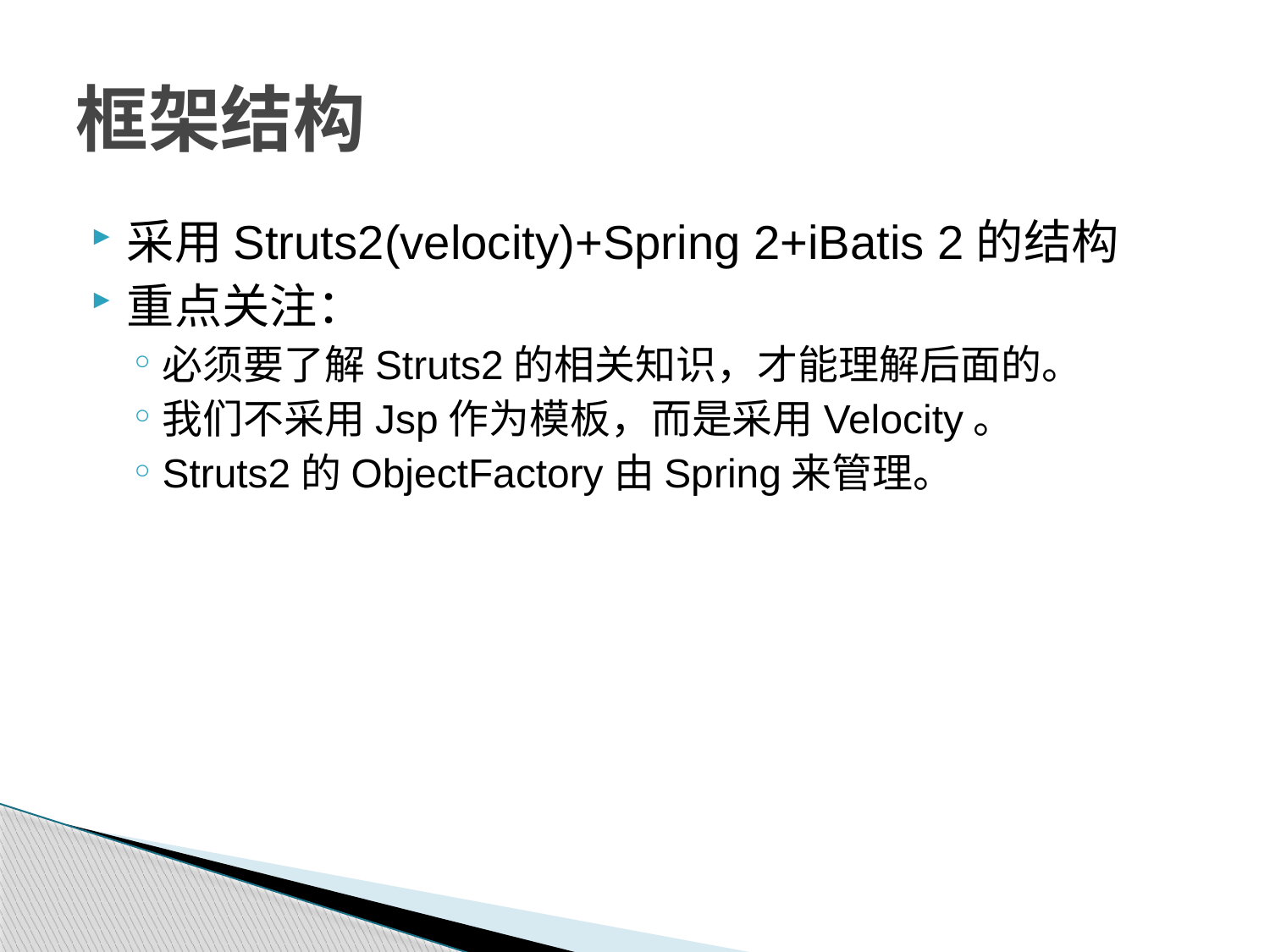

# 框架结构
采用Struts2(velocity)+Spring 2+iBatis 2的结构
重点关注：
必须要了解Struts2的相关知识，才能理解后面的。
我们不采用Jsp作为模板，而是采用Velocity。
Struts2的ObjectFactory由Spring来管理。